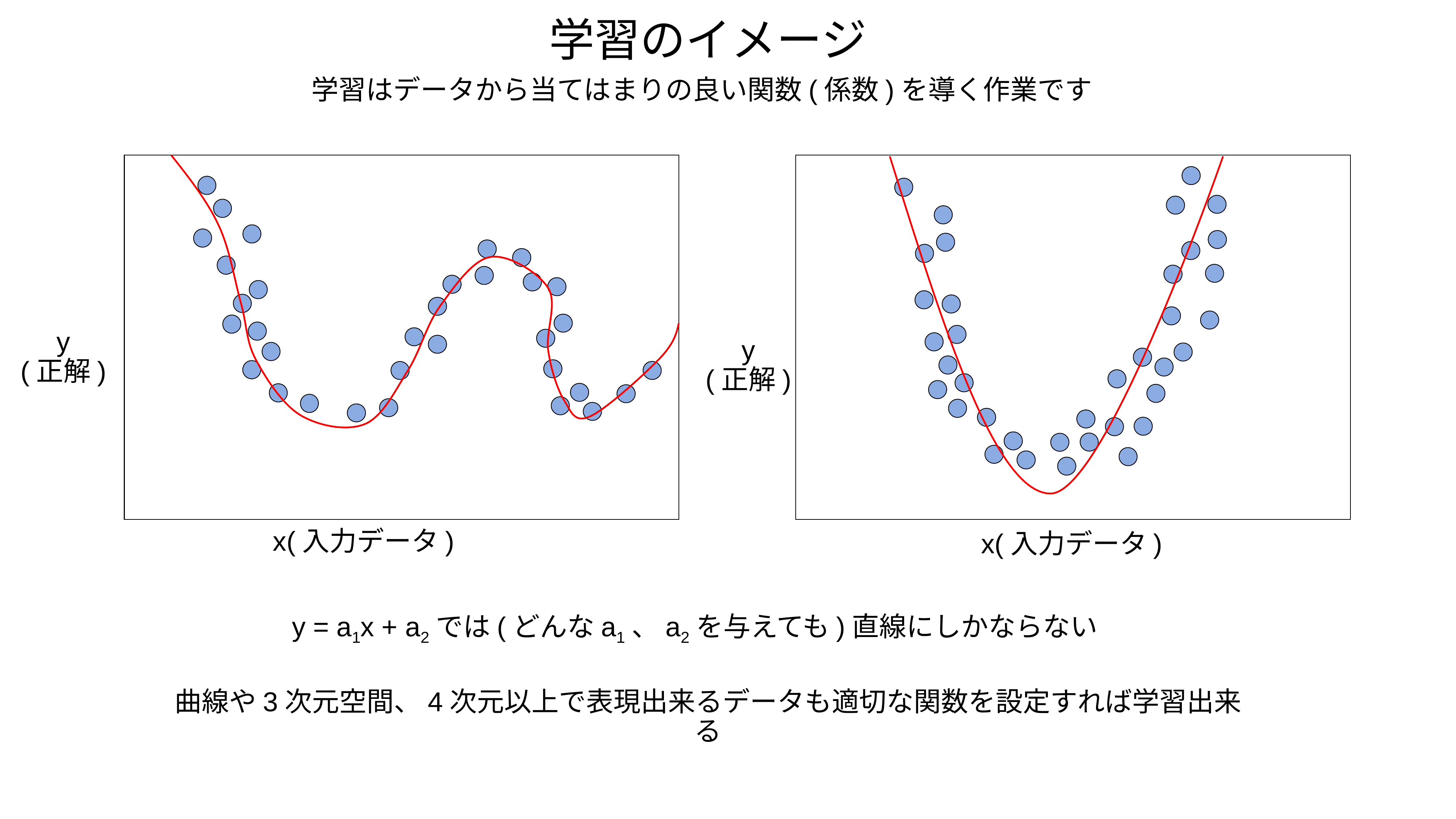

学習のイメージ
学習はデータから当てはまりの良い関数(係数)を導く作業です

y
(正解)

y
(正解)

x(入力データ)
x(入力データ)
y = a1x + a2では(どんなa1、a2を与えても)直線にしかならない
曲線や3次元空間、4次元以上で表現出来るデータも適切な関数を設定すれば学習出来る